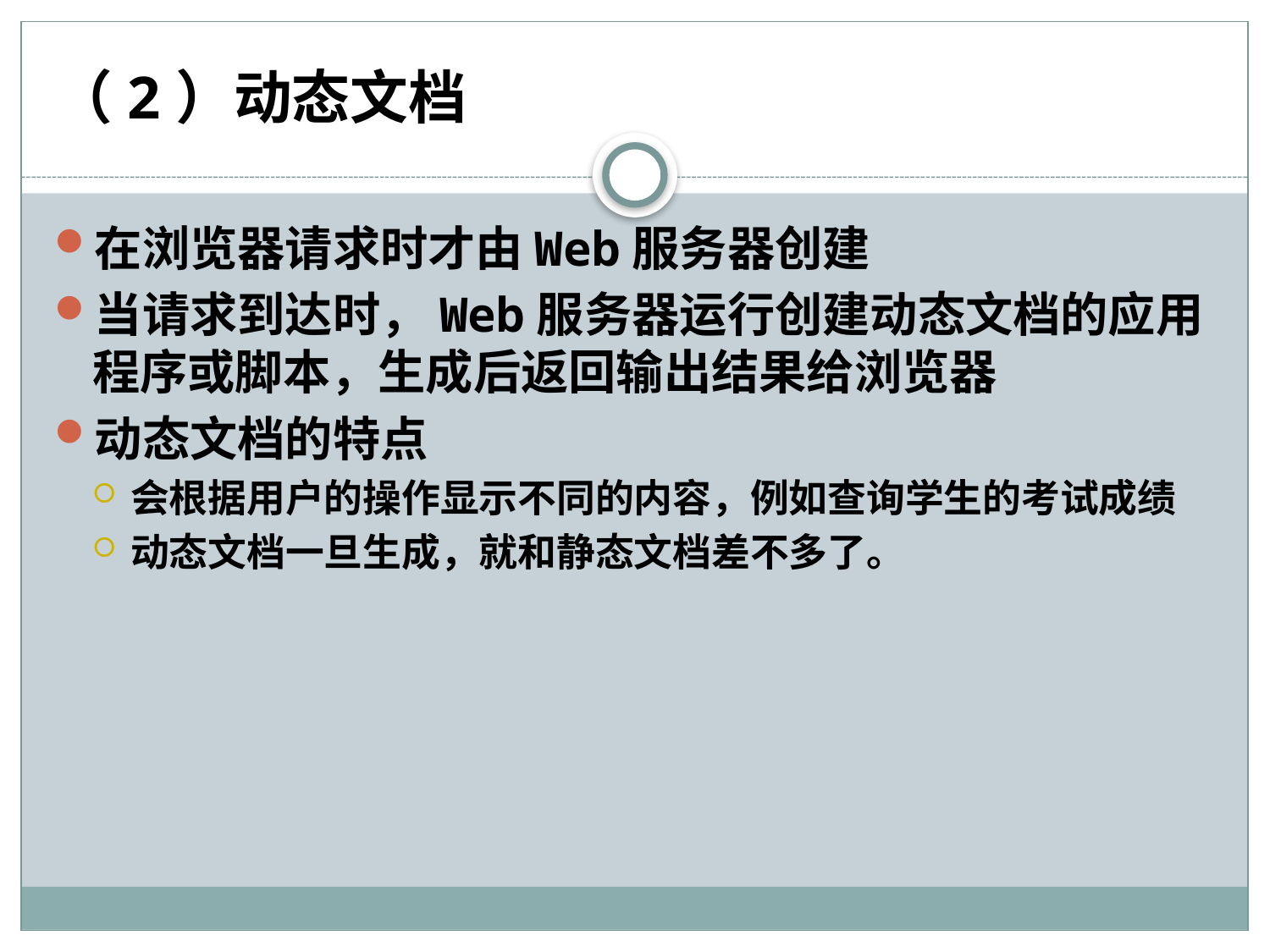

# （2）动态文档
在浏览器请求时才由Web服务器创建
当请求到达时，Web服务器运行创建动态文档的应用程序或脚本，生成后返回输出结果给浏览器
动态文档的特点
会根据用户的操作显示不同的内容，例如查询学生的考试成绩
动态文档一旦生成，就和静态文档差不多了。